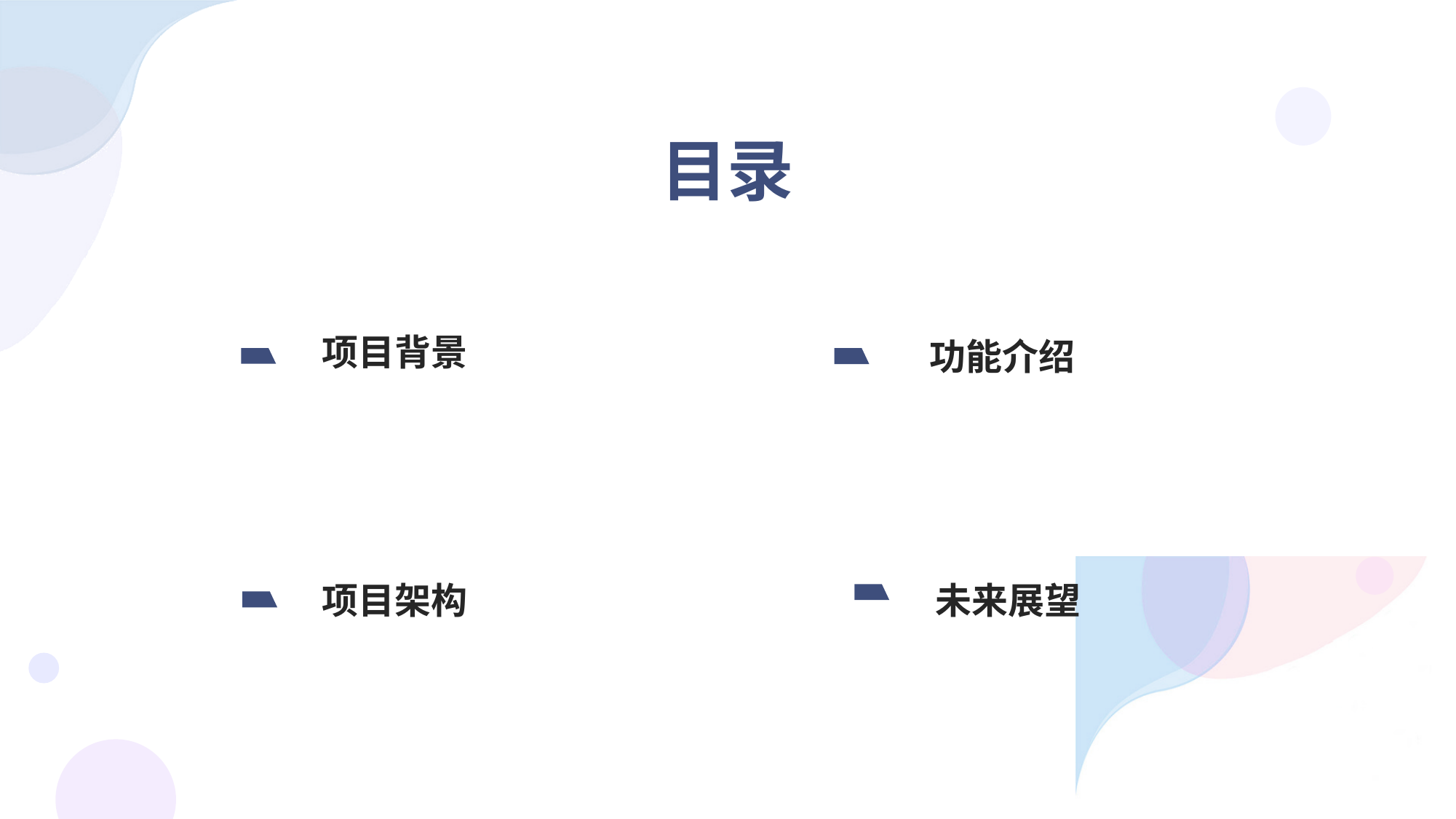

# 目录
目录
项目背景
功能介绍

项目架构
未来展望